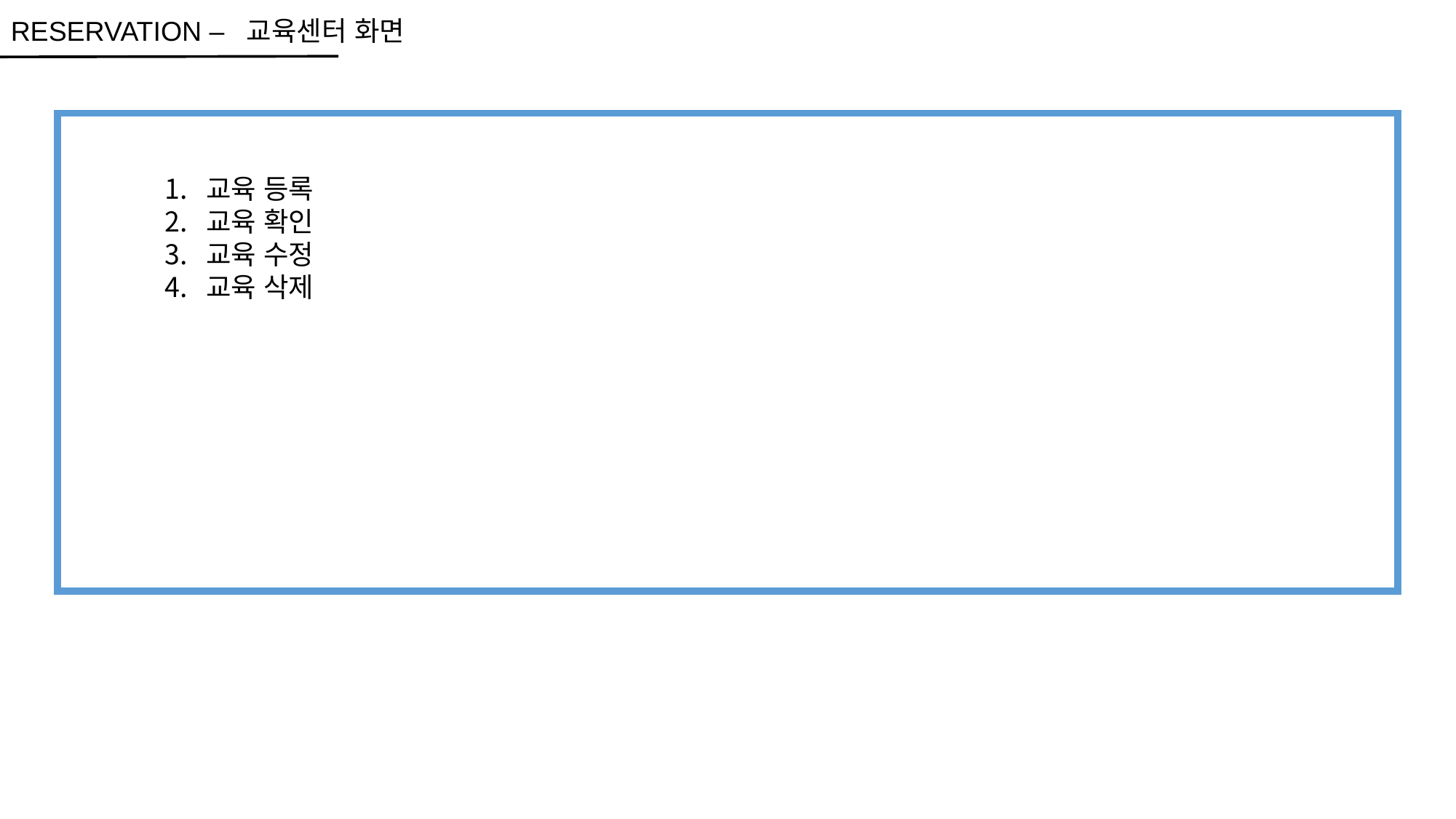

RESERVATION –  교육센터 화면

교육 등록
교육 확인
교육 수정
교육 삭제